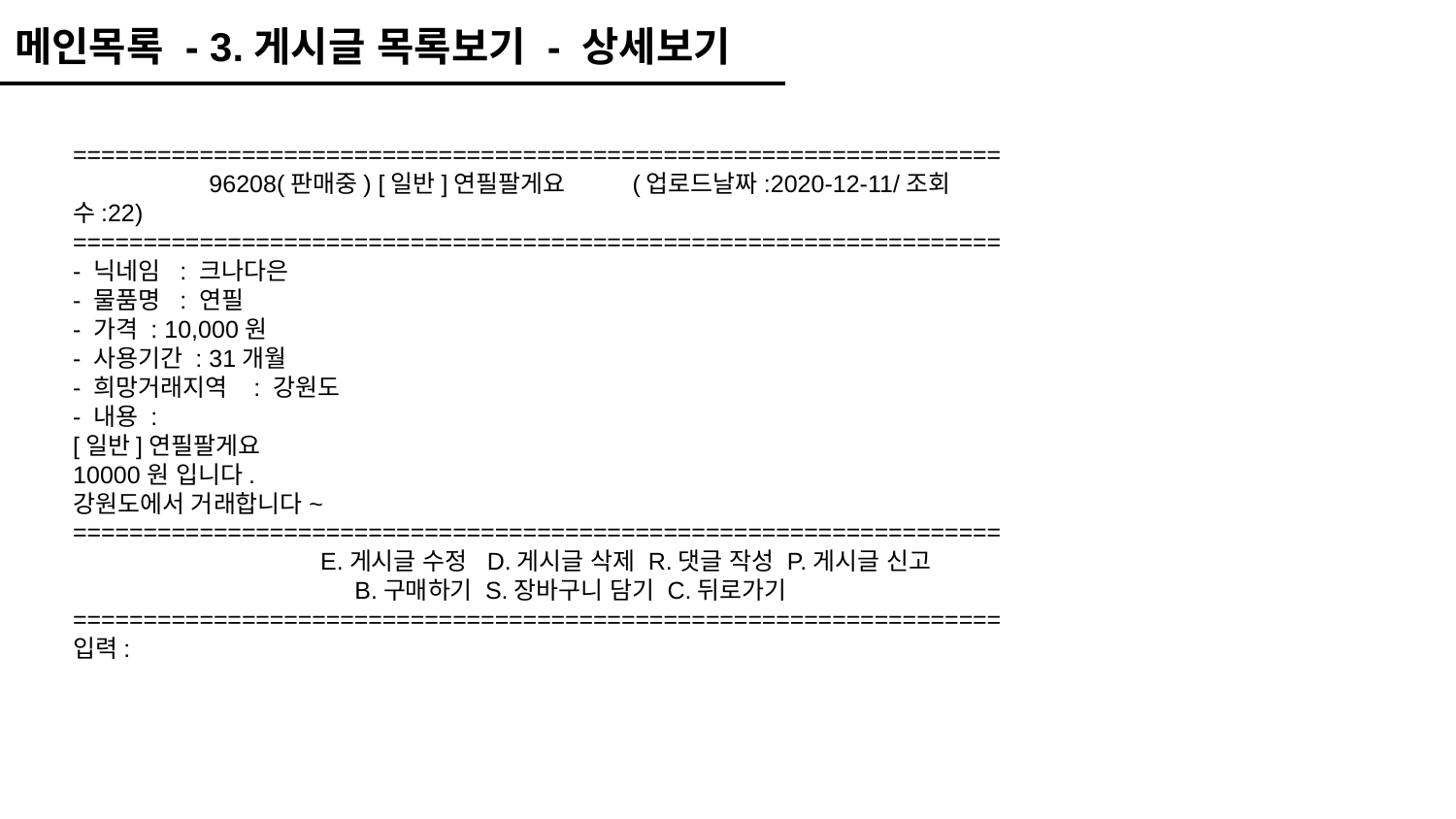

메인목록 - 3.게시글 목록보기 - 상세보기
==================================================================
                    96208(판매중) [일반]연필팔게요         (업로드날짜:2020-12-11/조회수:22)
==================================================================
- 닉네임  : 크나다은
- 물품명  : 연필
- 가격 : 10,000원
- 사용기간 : 31개월
- 희망거래지역   : 강원도
- 내용 :
[일반]연필팔게요
10000원 입니다.
강원도에서 거래합니다~
==================================================================
     	               E.게시글 수정  D.게시글 삭제 R.댓글 작성 P.게시글 신고
             	                    B.구매하기 S.장바구니 담기 C.뒤로가기
==================================================================
입력: